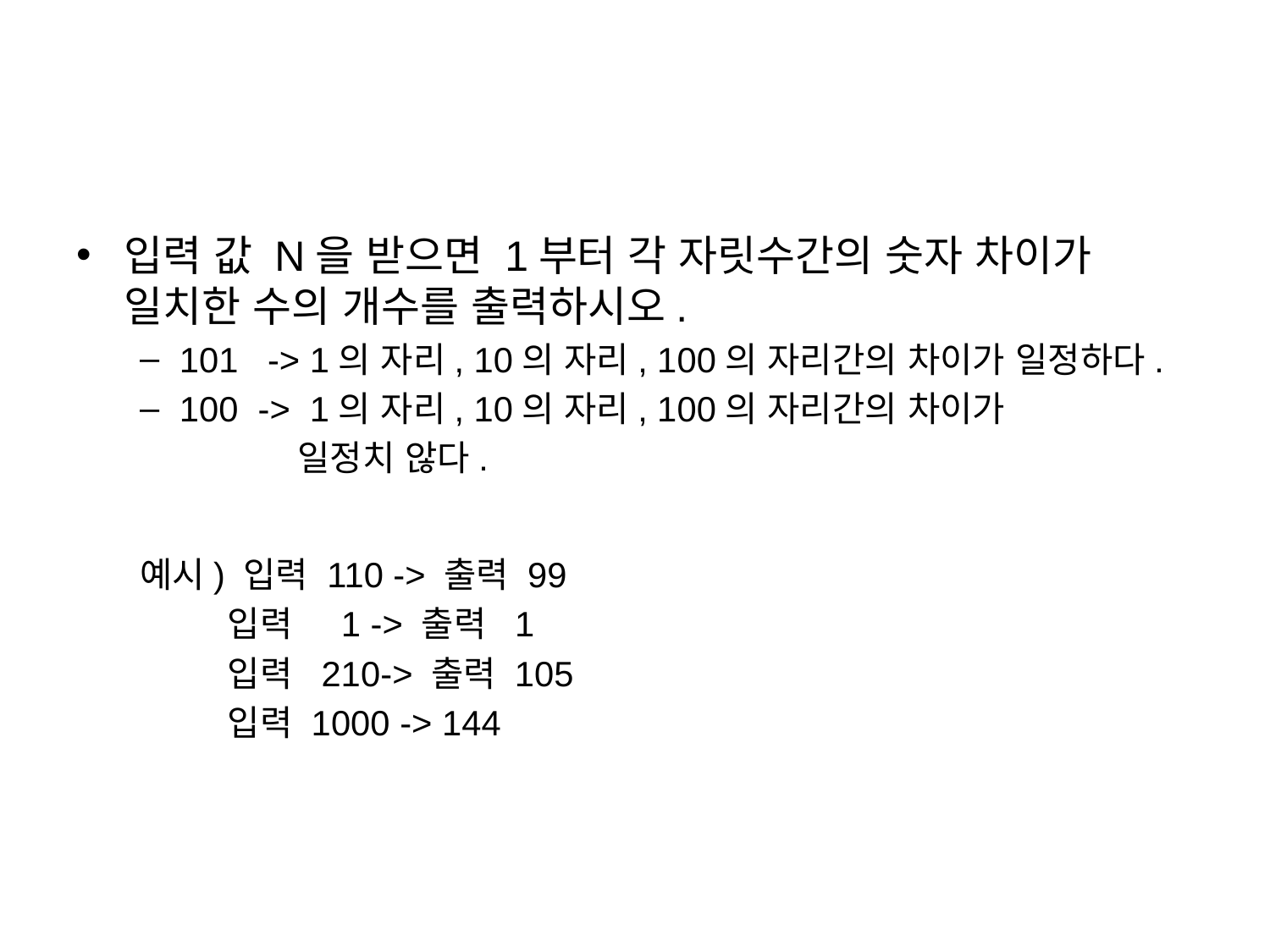

#
입력 값 N을 받으면 1부터 각 자릿수간의 숫자 차이가 일치한 수의 개수를 출력하시오.
101   -> 1의 자리, 10의 자리, 100의 자리간의 차이가 일정하다.
100  ->  1의 자리, 10의 자리, 100의 자리간의 차이가
               일정치 않다.

예시) 입력 110 -> 출력 99
        입력    1 -> 출력  1
        입력  210-> 출력 105
        입력 1000 -> 144